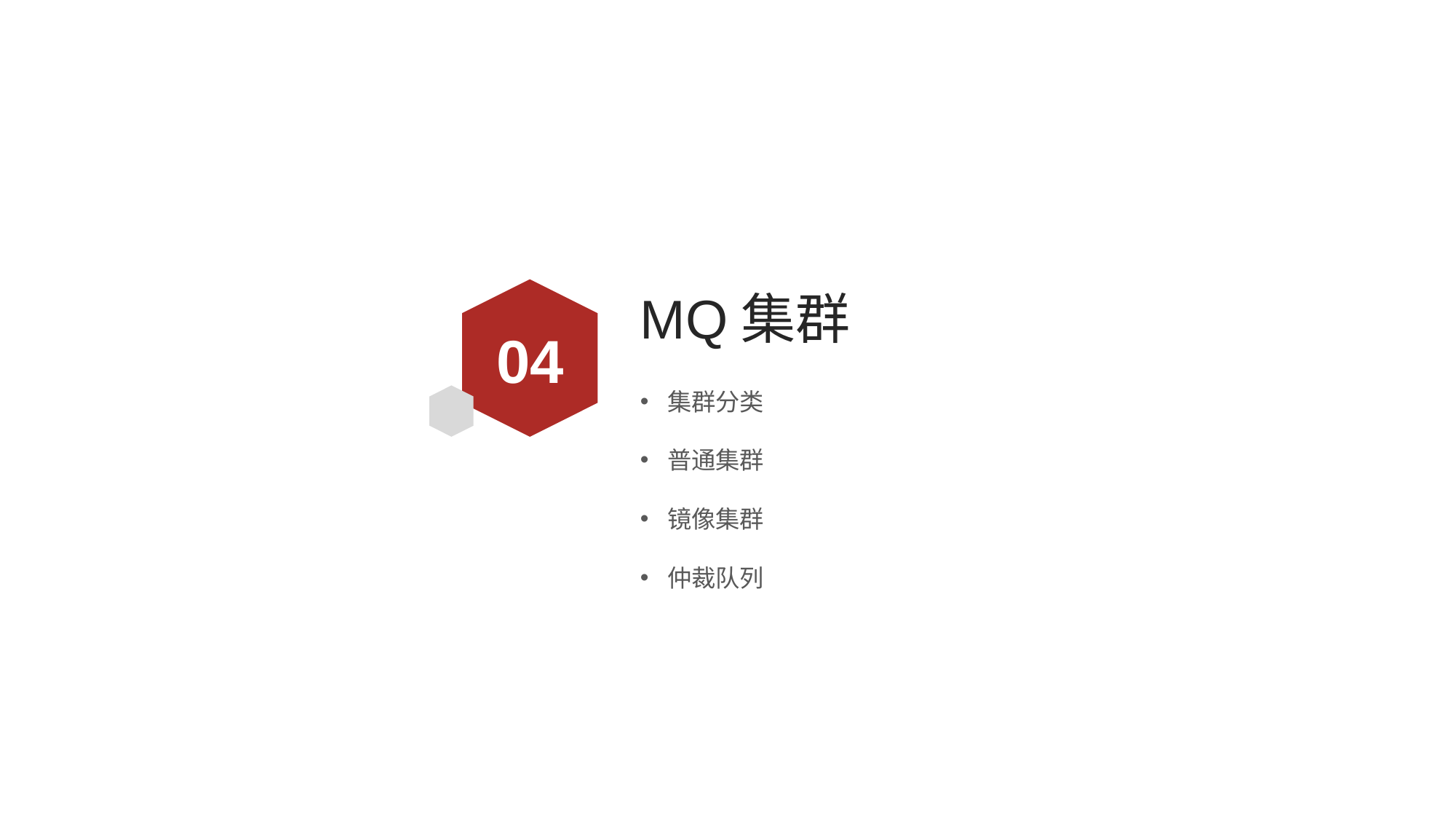

# MQ集群
04
集群分类
普通集群
镜像集群
仲裁队列